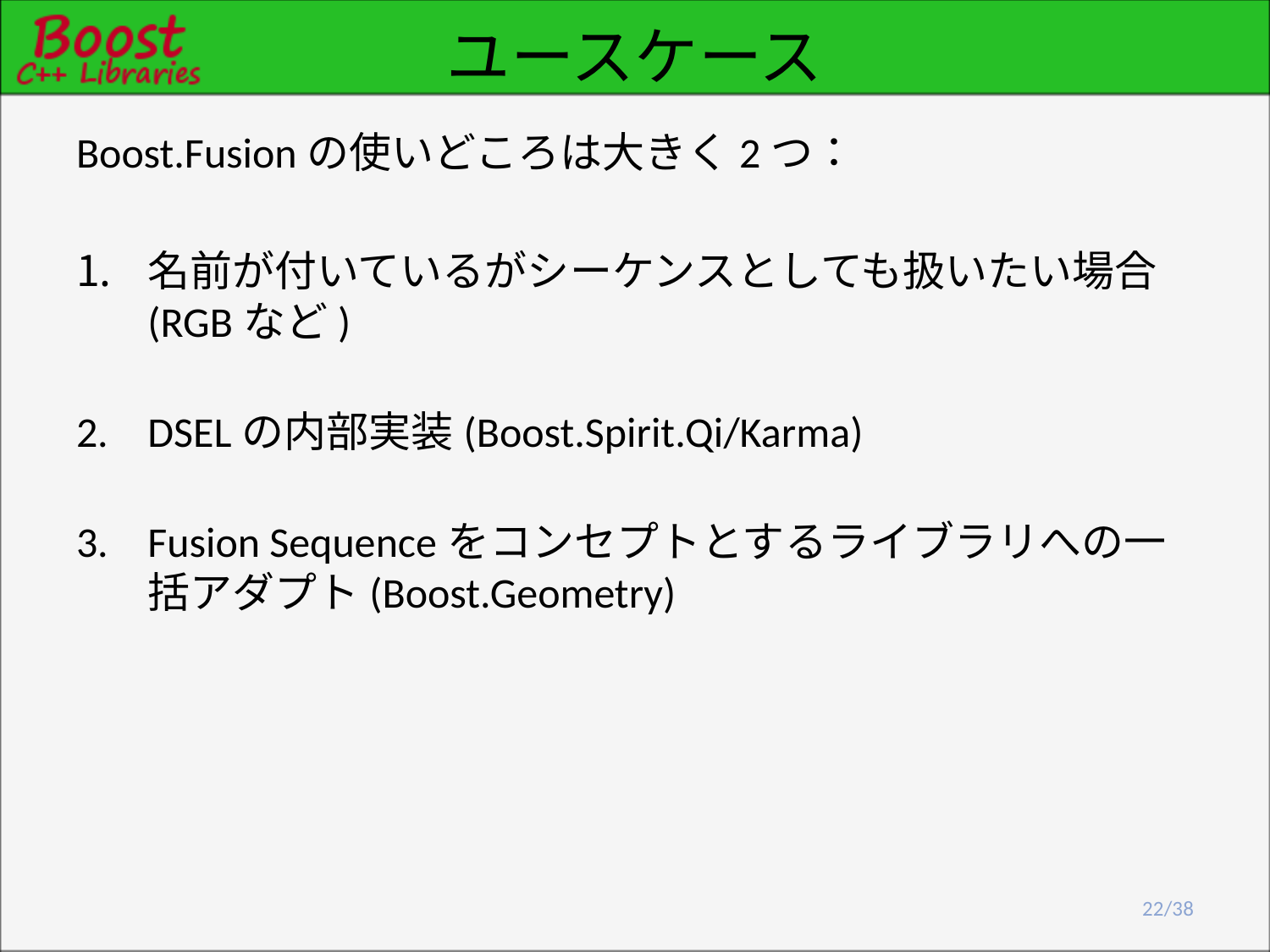

# ユースケース
Boost.Fusionの使いどころは大きく2つ：

名前が付いているがシーケンスとしても扱いたい場合
(RGBなど)
DSELの内部実装(Boost.Spirit.Qi/Karma)
Fusion Sequenceをコンセプトとするライブラリへの一括アダプト(Boost.Geometry)
22/38